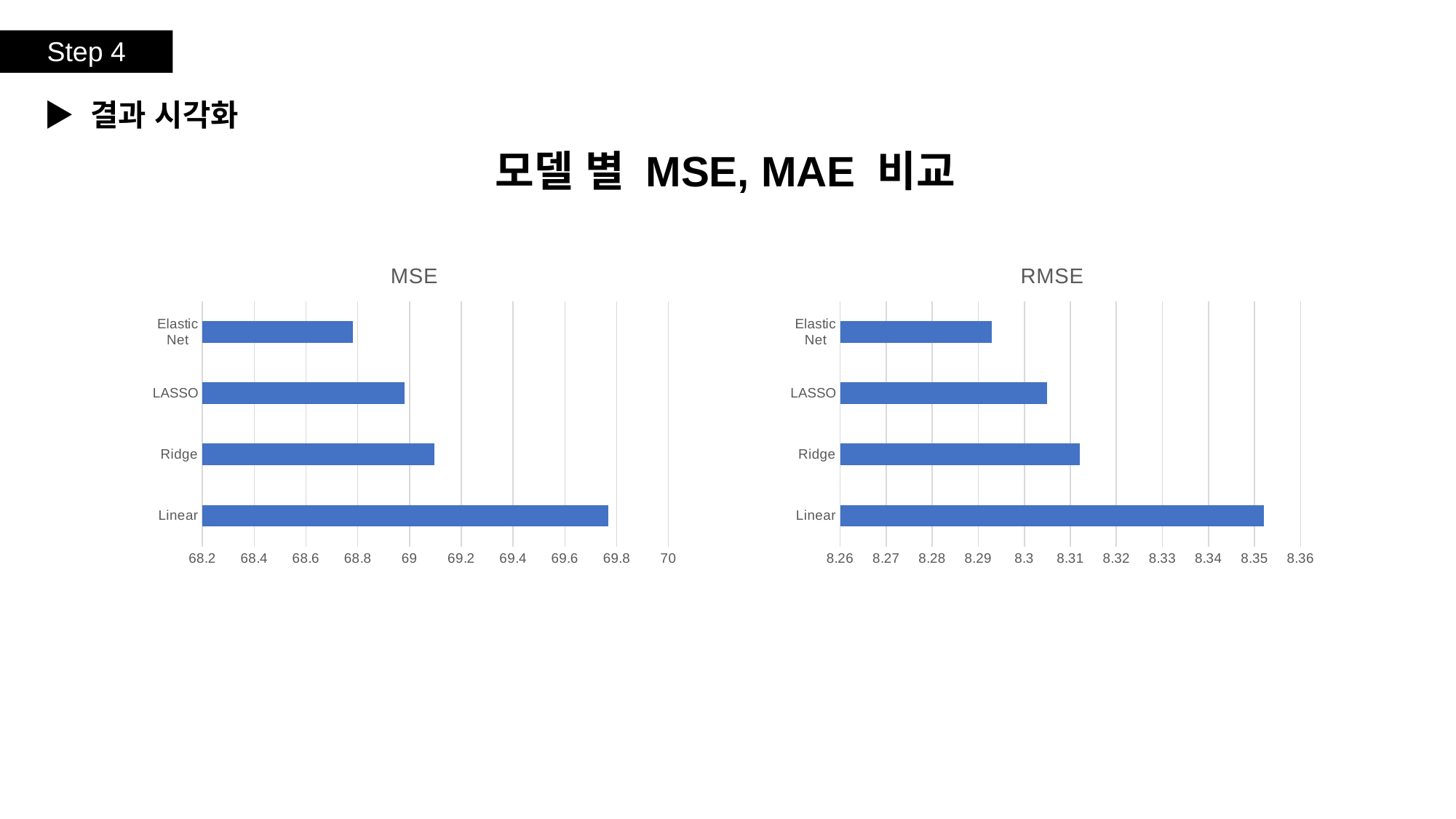

Step 4
▶ 결과 시각화
모델 별 MSE, MAE 비교

### Chart:

| Category | MSE |
|---|---|
| Linear | 69.768 |
| Ridge | 69.096 |
| LASSO | 68.982 |
| Elastic Net | 68.781 |

### Chart:

| Category | RMSE |
|---|---|
| Linear | 8.352 |
| Ridge | 8.312 |
| LASSO | 8.305 |
| Elastic Net | 8.293 |